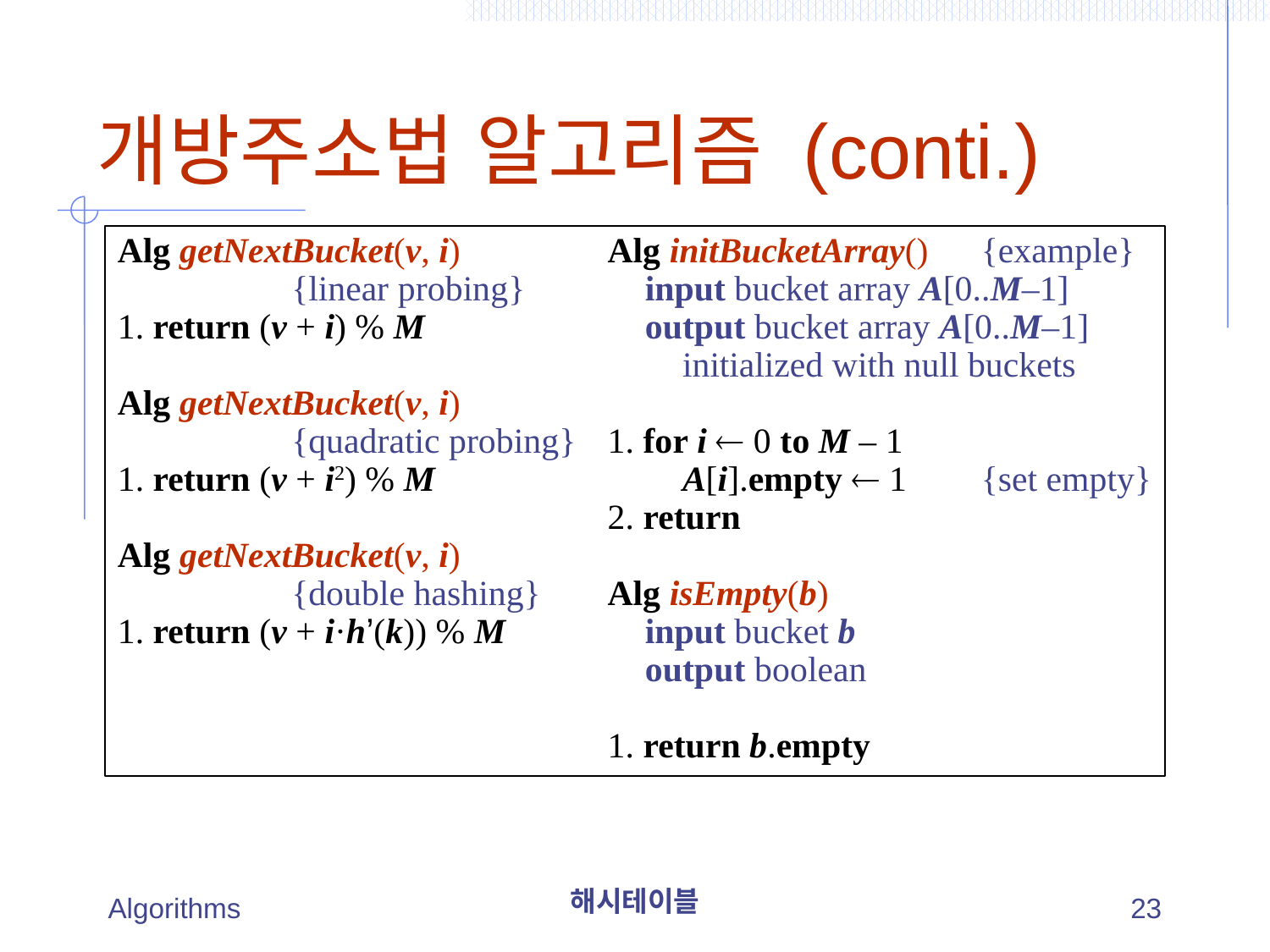

# 개방주소법 알고리즘 (conti.)

Alg getNextBucket(v, i)
				{linear probing}
1. return (v + i) % M

Alg getNextBucket(v, i)
				{quadratic probing}
1. return (v + i2) % M

Alg getNextBucket(v, i)
				{double hashing}
1. return (v + i·h’(k)) % M
Alg initBucketArray()		{example}
	input bucket array A[0..M–1]		output bucket array A[0..M–1] 			initialized with null buckets

1. for i ← 0 to M – 1
		A[i].empty ← 1		{set empty}
2. return

Alg isEmpty(b)
 	input bucket b
	output boolean

1. return b.empty
Algorithms
해시테이블
23